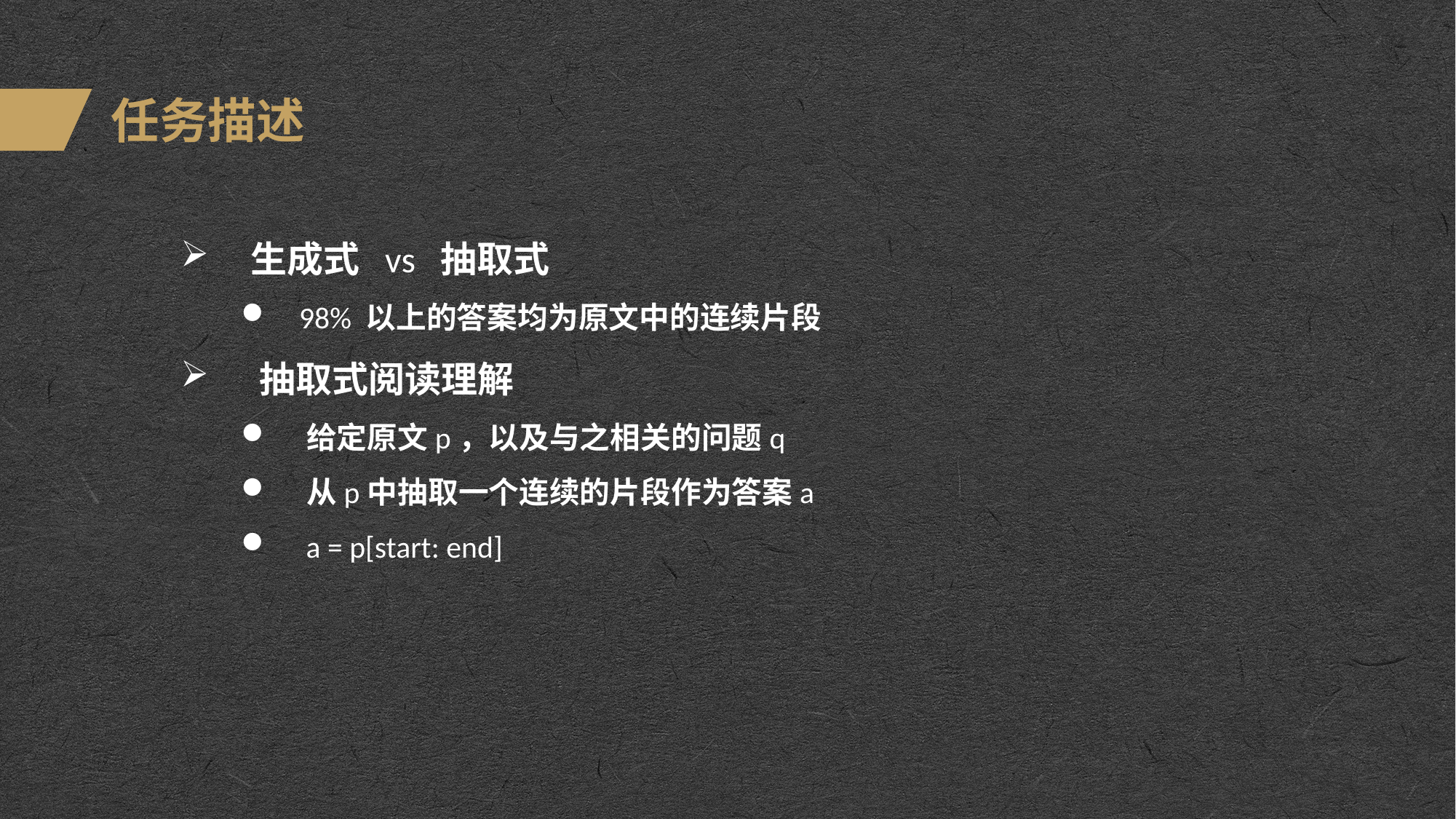

# 任务描述
    生成式  vs  抽取式
    98% 以上的答案均为原文中的连续片段
     抽取式阅读理解
    给定原文p，以及与之相关的问题q
    从p中抽取一个连续的片段作为答案a
     a = p[start: end]